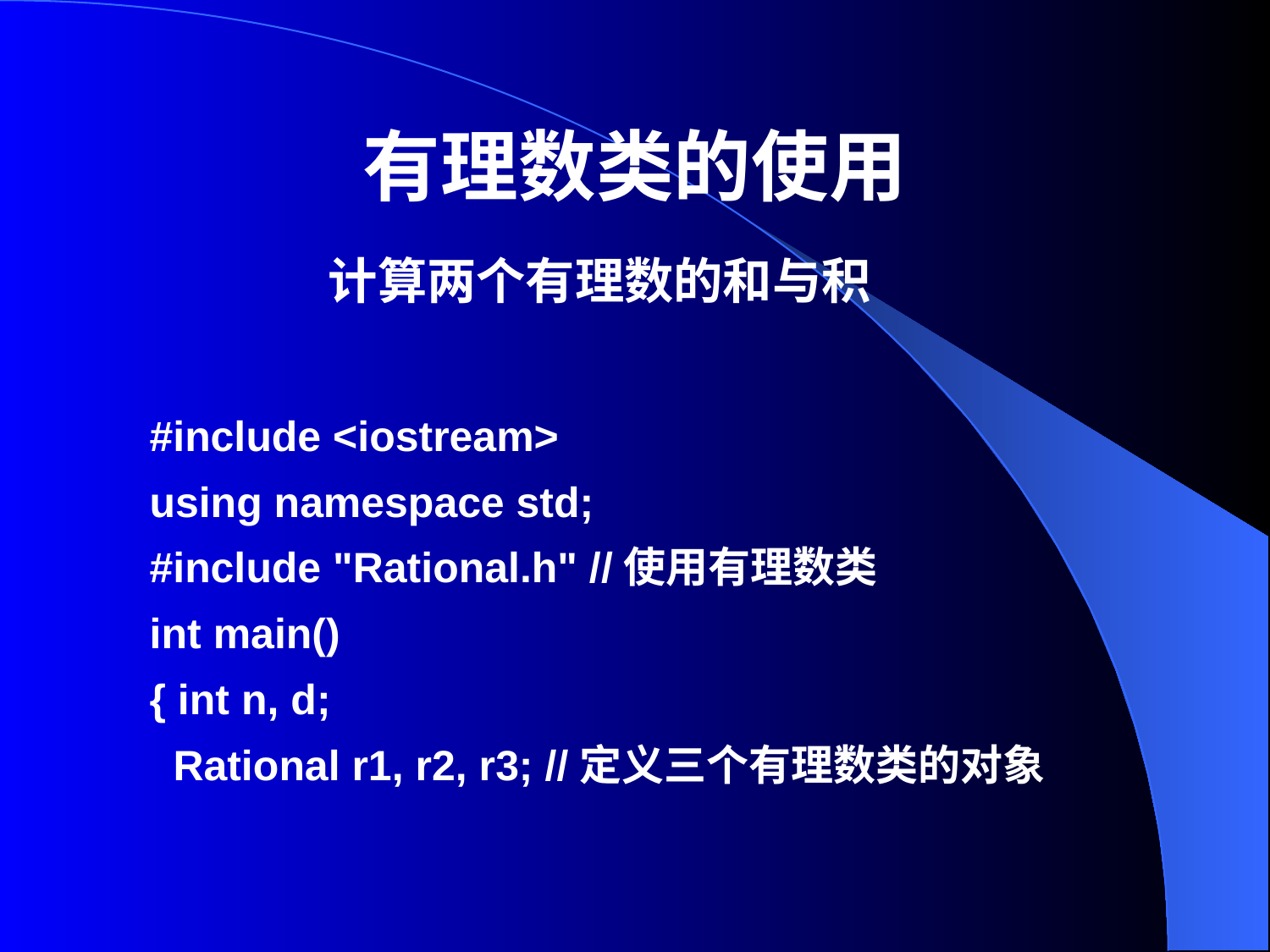

# 有理数类的使用
计算两个有理数的和与积
#include <iostream>
using namespace std;
#include "Rational.h" //使用有理数类
int main()
{ int n, d;
  Rational r1, r2, r3; //定义三个有理数类的对象